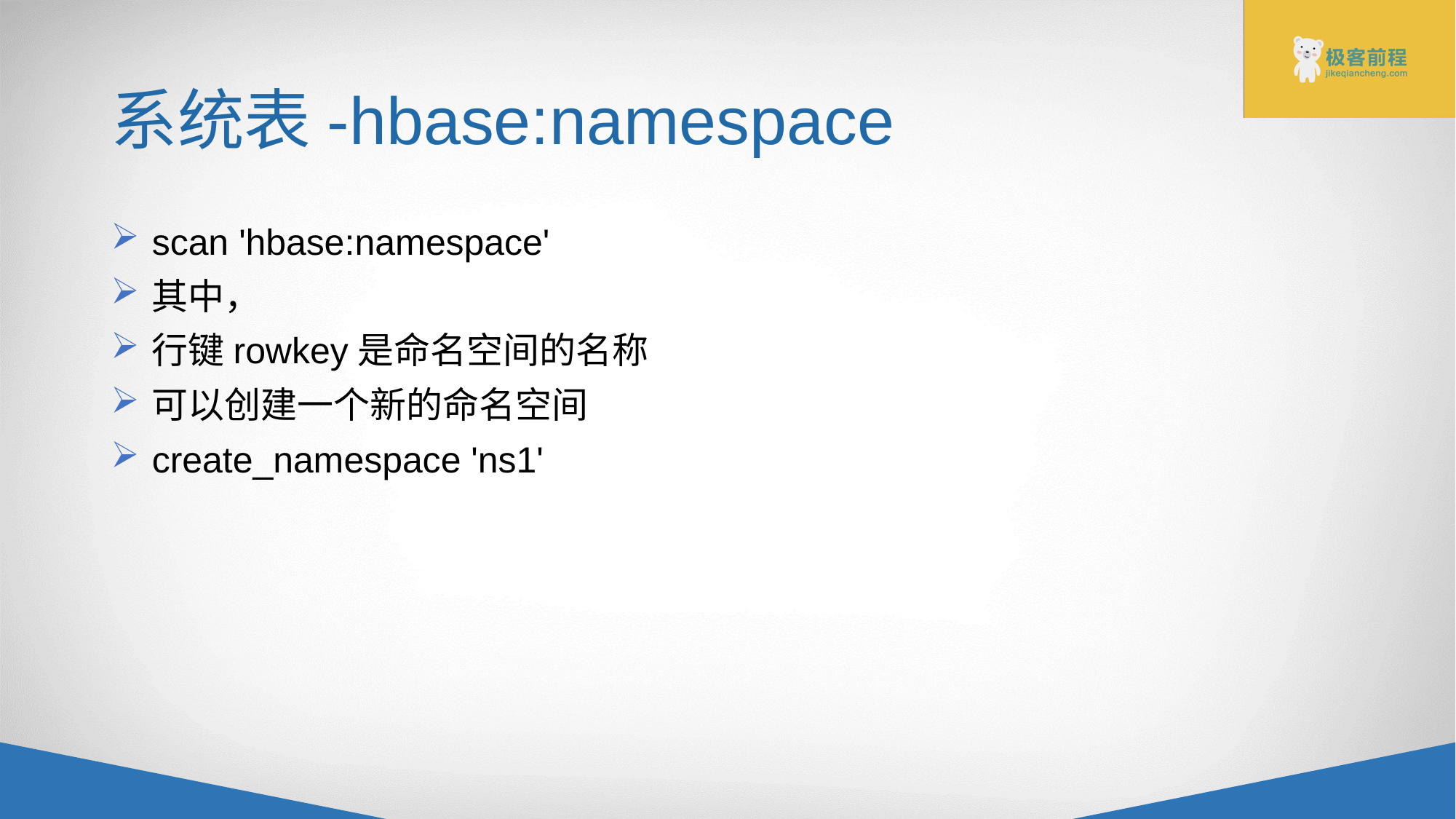

# 系统表-hbase:namespace
scan 'hbase:namespace'
其中，
行键rowkey是命名空间的名称
可以创建一个新的命名空间
create_namespace 'ns1'